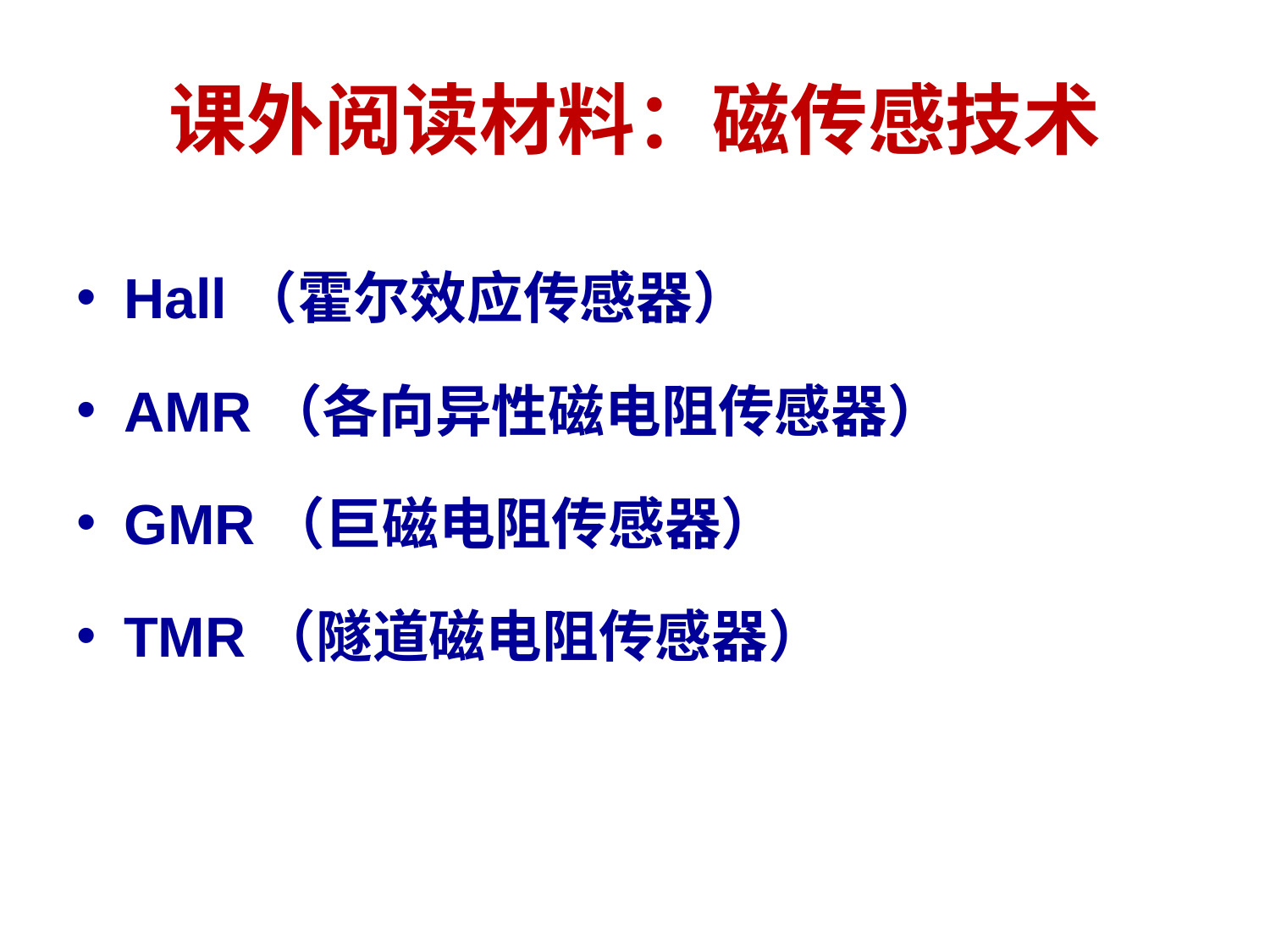

# 课外阅读材料：磁传感技术
Hall（霍尔效应传感器）
AMR（各向异性磁电阻传感器）
GMR（巨磁电阻传感器）
TMR（隧道磁电阻传感器）